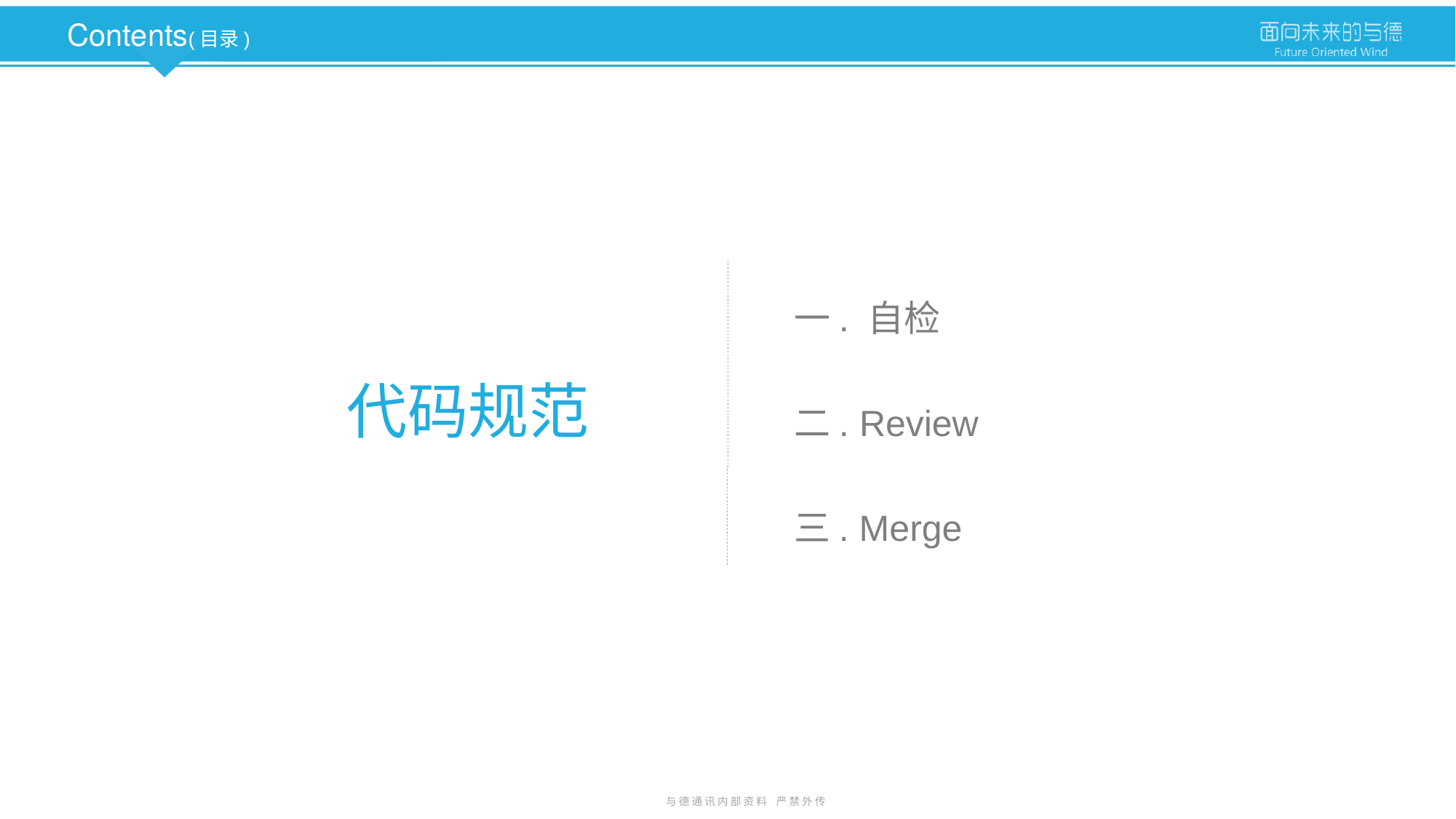

Contents(目录)

一. 自检

二. Review

三. Merge

代码规范